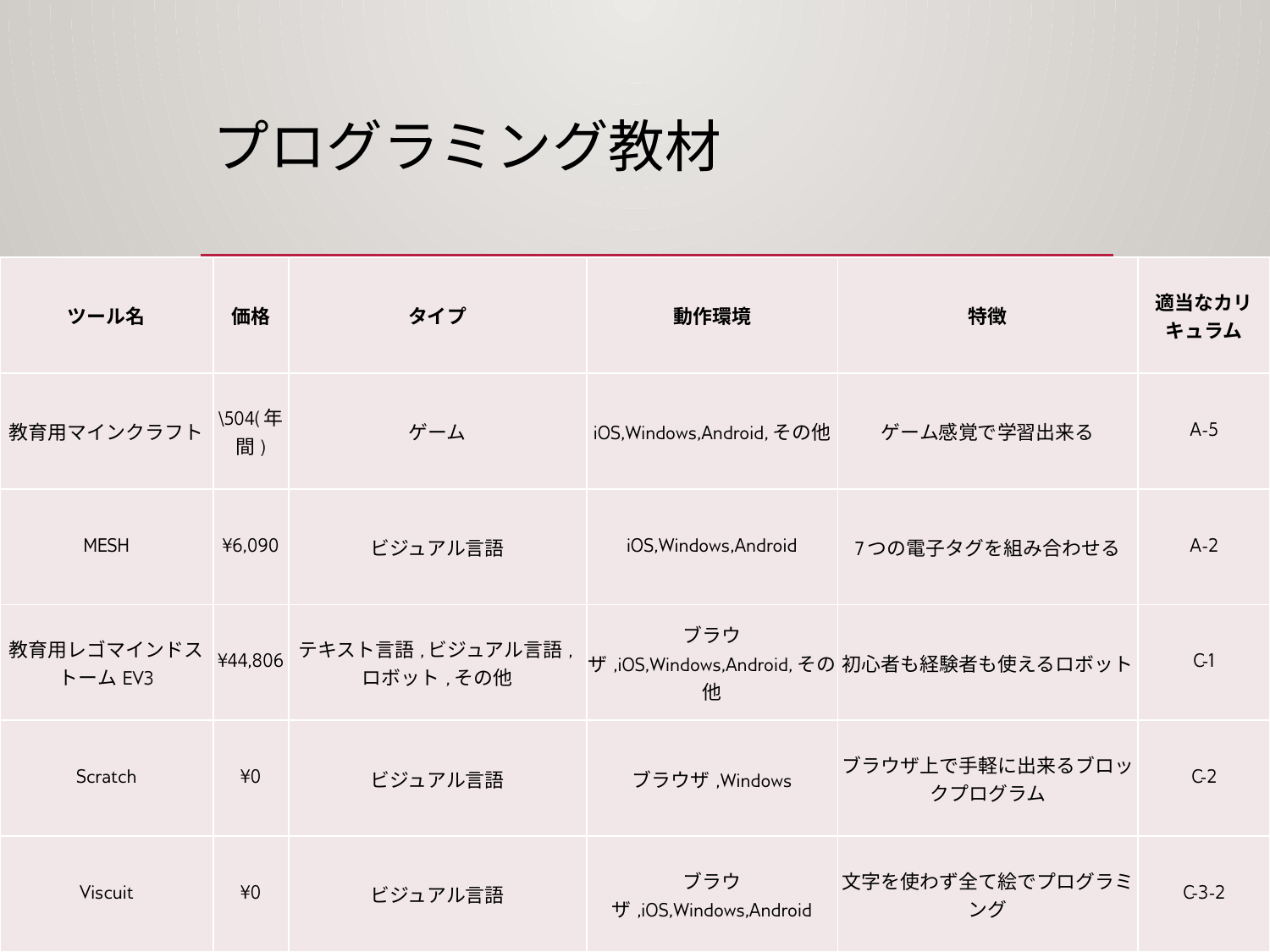

# プログラミング教材
| ツール名 | 価格 | タイプ | 動作環境 | 特徴 | 適当なカリキュラム |
| --- | --- | --- | --- | --- | --- |
| 教育用マインクラフト | \504(年間) | ゲーム | iOS,Windows,Android,その他 | ゲーム感覚で学習出来る | A-5 |
| MESH | ¥6,090 | ビジュアル言語 | iOS,Windows,Android | 7つの電子タグを組み合わせる | A-2 |
| 教育用レゴマインドストームEV3 | ¥44,806 | テキスト言語,ビジュアル言語,ロボット,その他 | ブラウザ,iOS,Windows,Android,その他 | 初心者も経験者も使えるロボット | C-1 |
| Scratch | ¥0 | ビジュアル言語 | ブラウザ,Windows | ブラウザ上で手軽に出来るブロックプログラム | C-2 |
| Viscuit | ¥0 | ビジュアル言語 | ブラウザ,iOS,Windows,Android | 文字を使わず全て絵でプログラミング | C-3-2 |